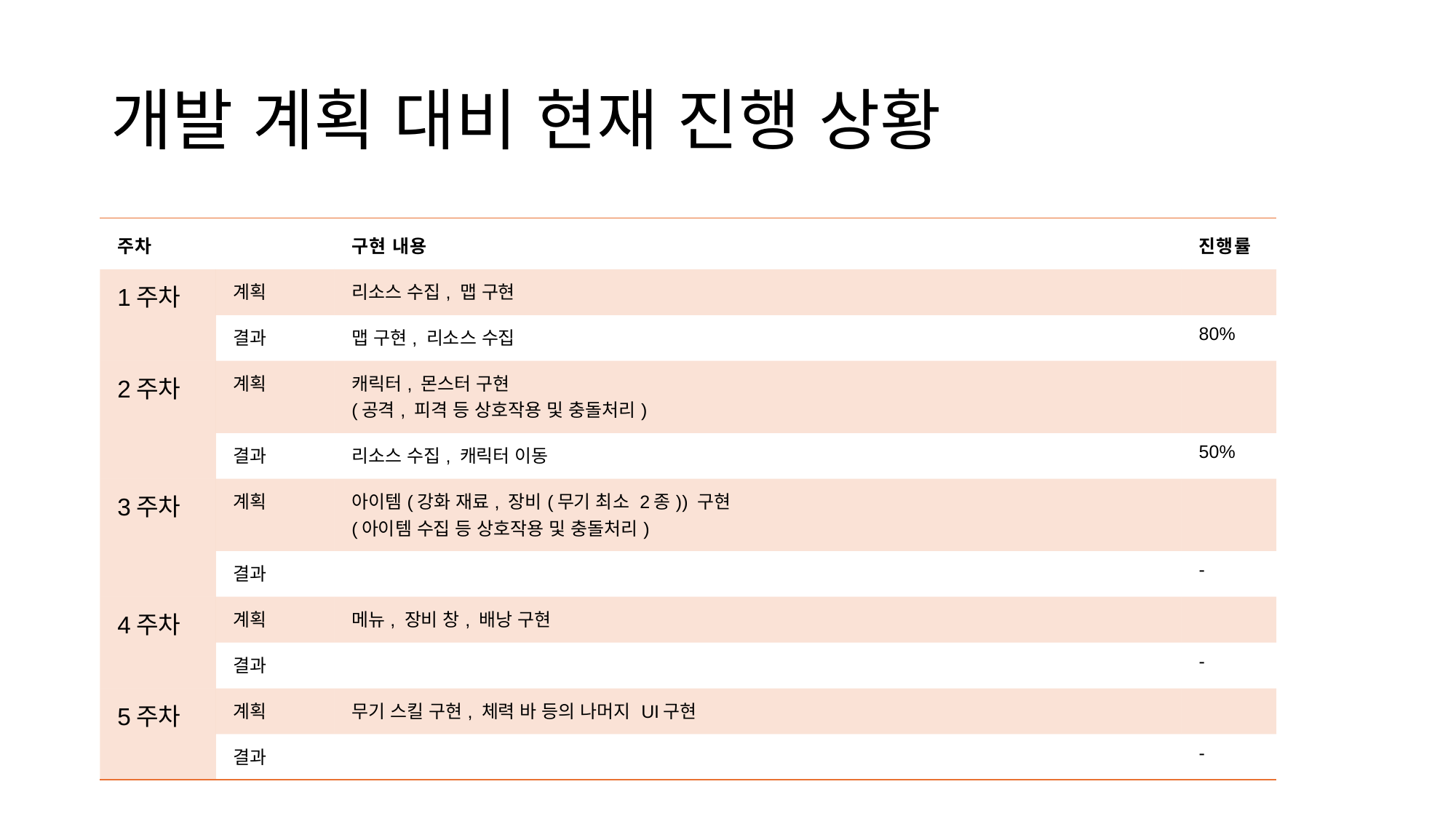

# 개발 계획 대비 현재 진행 상황
| 주차 |  | 구현 내용 | 진행률 |
| --- | --- | --- | --- |
| 1주차 | 계획 | 리소스 수집, 맵 구현 |  |
|  | 결과 | 맵 구현, 리소스 수집 | 80% |
| 2주차 | 계획 | 캐릭터, 몬스터 구현 (공격, 피격 등 상호작용 및 충돌처리) |  |
|  | 결과 | 리소스 수집, 캐릭터 이동 | 50% |
| 3주차 | 계획 | 아이템(강화 재료, 장비(무기 최소 2종)) 구현 (아이템 수집 등 상호작용 및 충돌처리) |  |
|  | 결과 |  | - |
| 4주차 | 계획 | 메뉴, 장비 창, 배낭 구현 |  |
|  | 결과 |  | - |
| 5주차 | 계획 | 무기 스킬 구현, 체력 바 등의 나머지 UI구현 |  |
|  | 결과 |  | - |